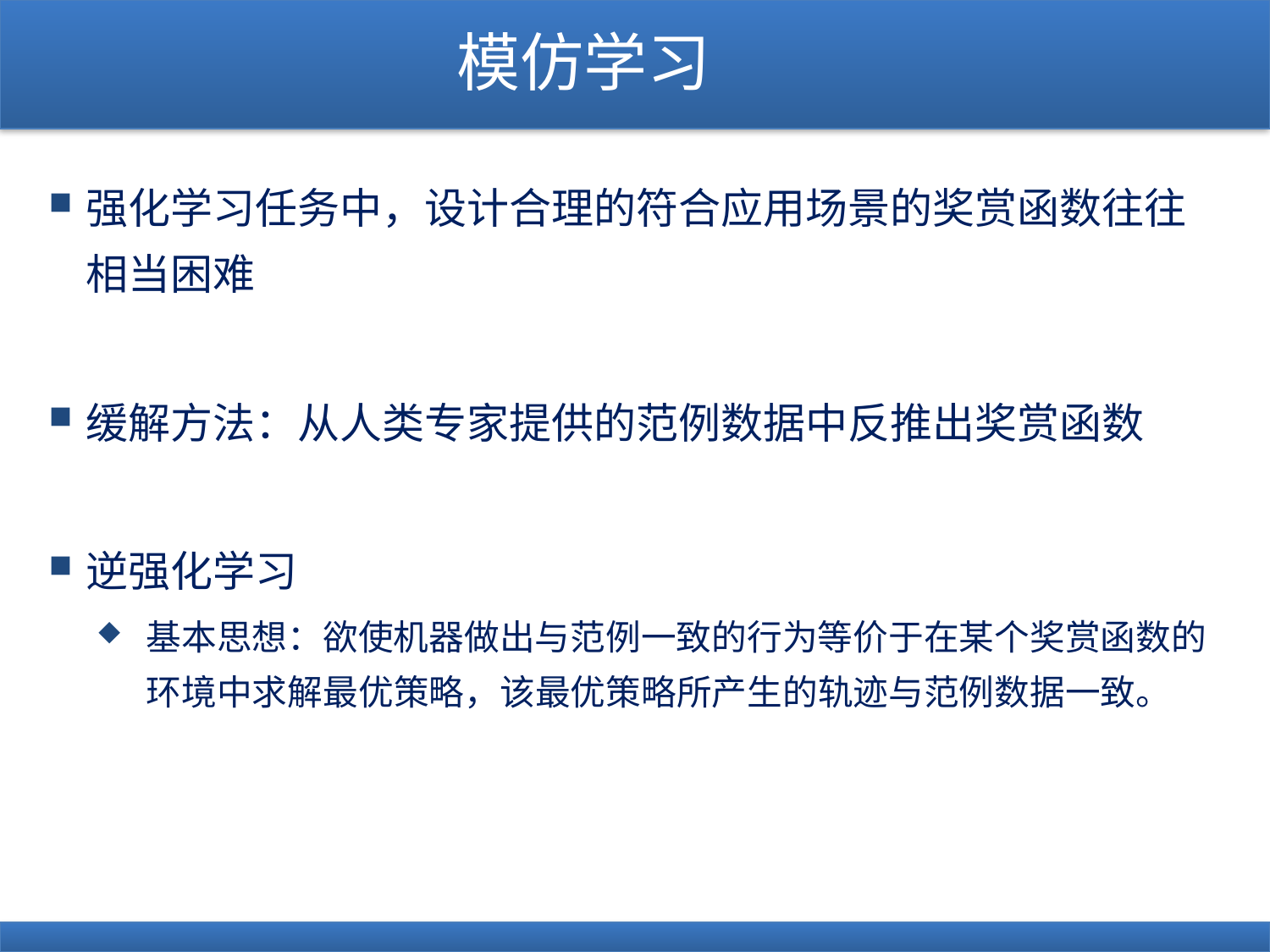

# 模仿学习
强化学习任务中，设计合理的符合应用场景的奖赏函数往往相当困难

缓解方法：从人类专家提供的范例数据中反推出奖赏函数

逆强化学习
基本思想：欲使机器做出与范例一致的行为等价于在某个奖赏函数的环境中求解最优策略，该最优策略所产生的轨迹与范例数据一致。